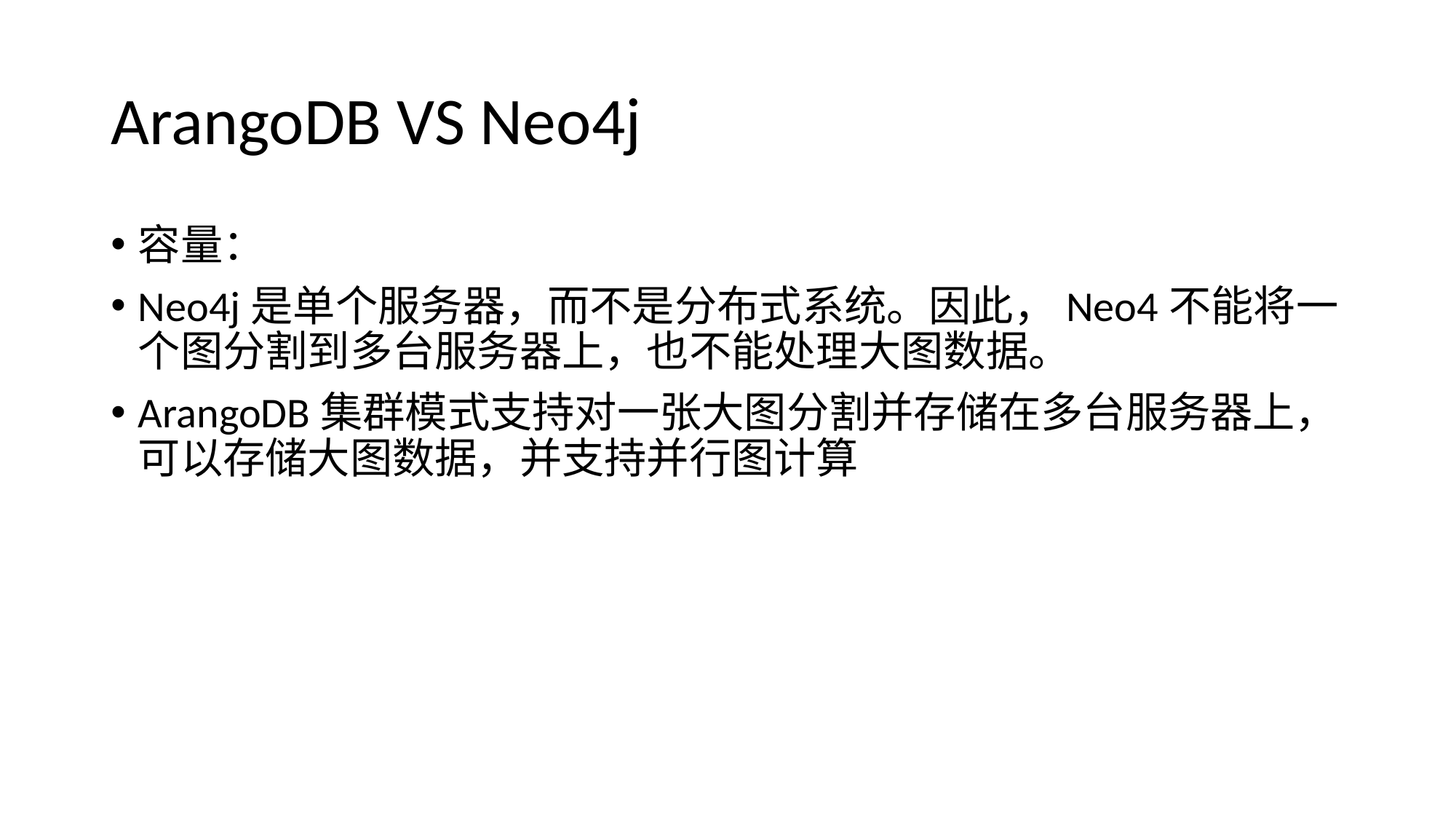

# ArangoDB VS Neo4j
容量：
Neo4j是单个服务器，而不是分布式系统。因此，Neo4不能将一个图分割到多台服务器上，也不能处理大图数据。
ArangoDB集群模式支持对一张大图分割并存储在多台服务器上，可以存储大图数据，并支持并行图计算